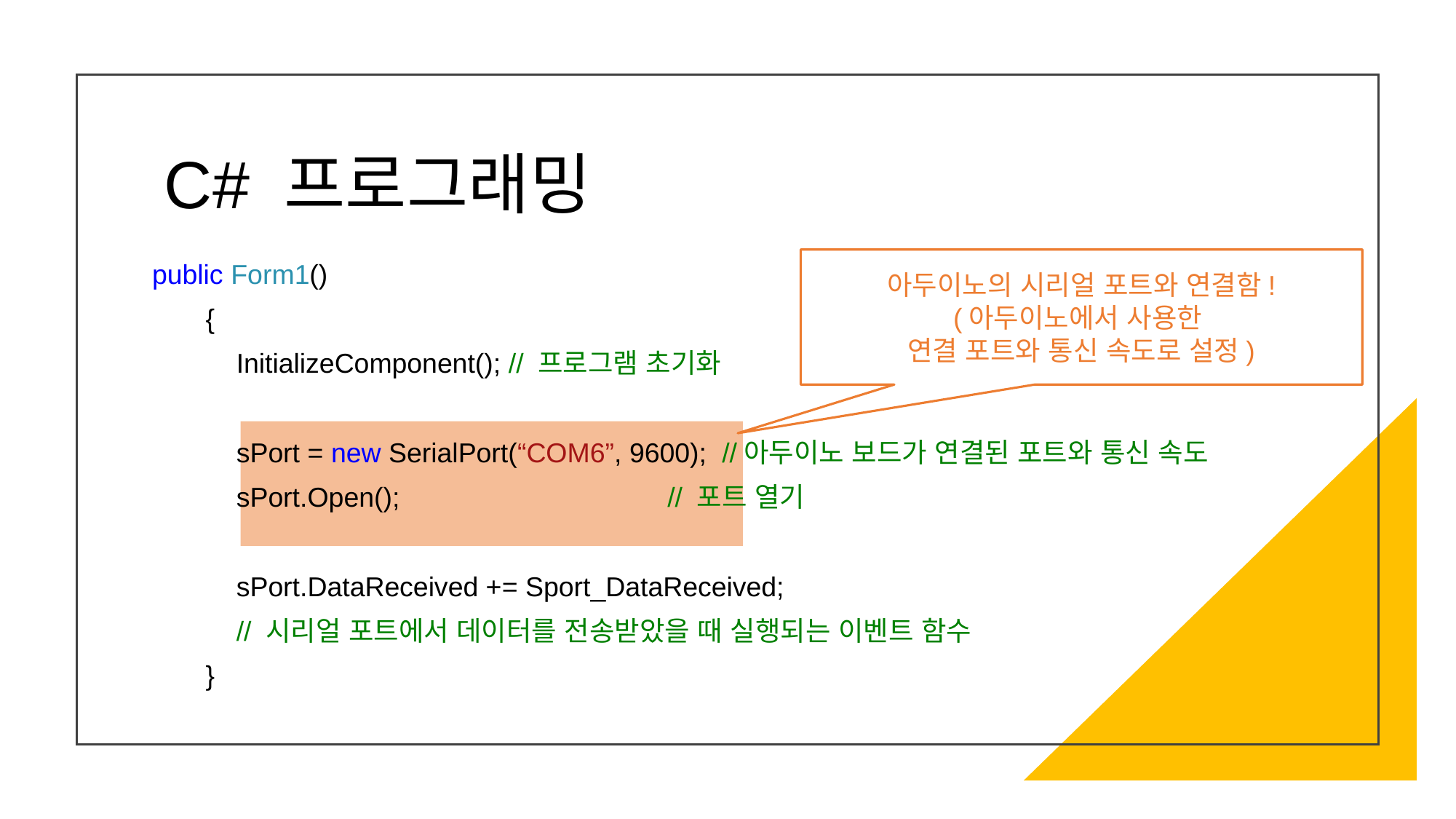

# C# 프로그래밍
아두이노의 시리얼 포트와 연결함!
(아두이노에서 사용한
연결 포트와 통신 속도로 설정)
 public Form1()
        {
            InitializeComponent(); // 프로그램 초기화

            sPort = new SerialPort(“COM6”, 9600);  //아두이노 보드가 연결된 포트와 통신 속도
            sPort.Open();                                   // 포트 열기

            sPort.DataReceived += Sport_DataReceived;
            // 시리얼 포트에서 데이터를 전송받았을 때 실행되는 이벤트 함수
        }